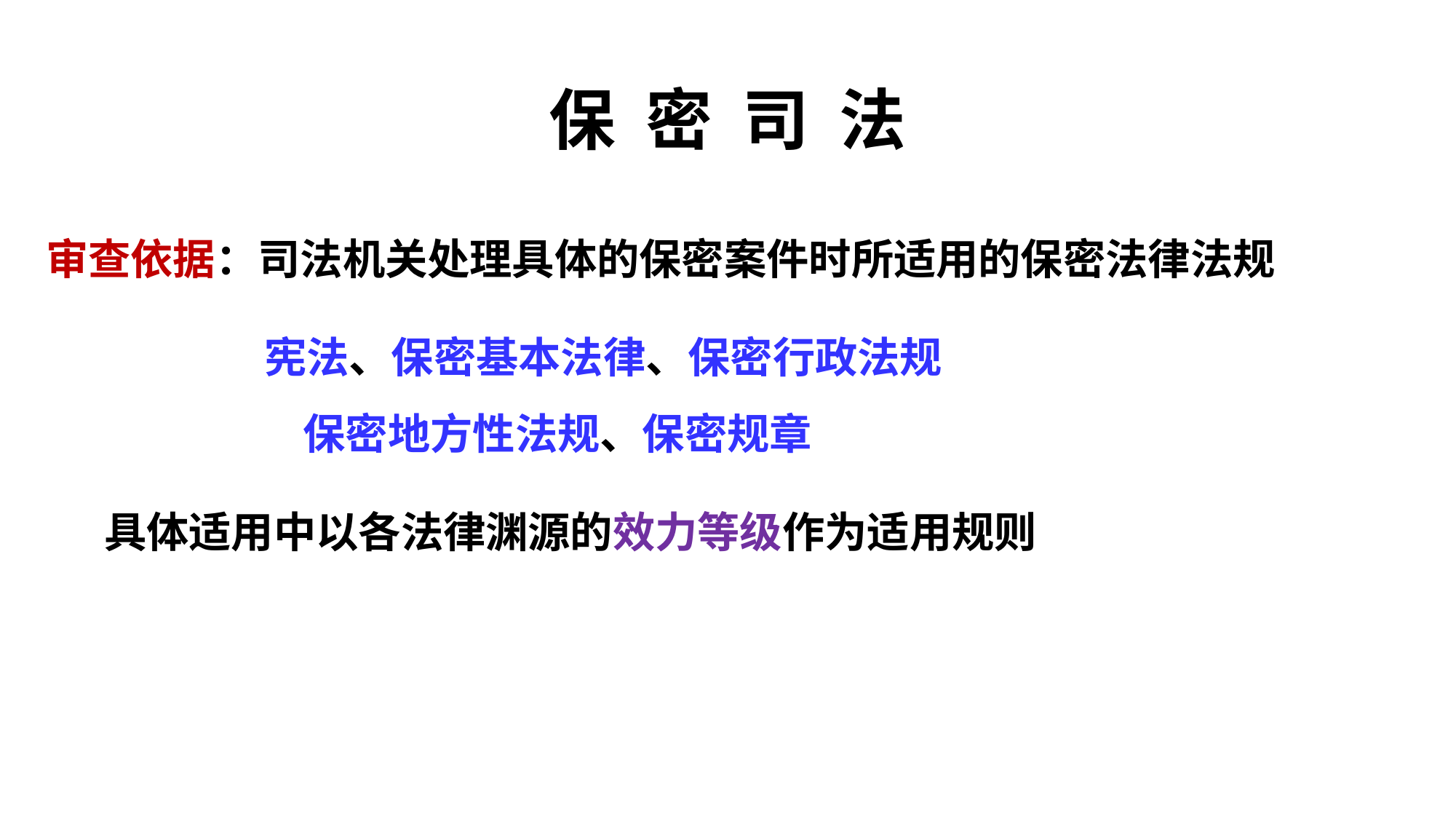

# 保  密  司  法
审查依据：司法机关处理具体的保密案件时所适用的保密法律法规

		宪法、保密基本法律、保密行政法规
		   保密地方性法规、保密规章

     具体适用中以各法律渊源的效力等级作为适用规则